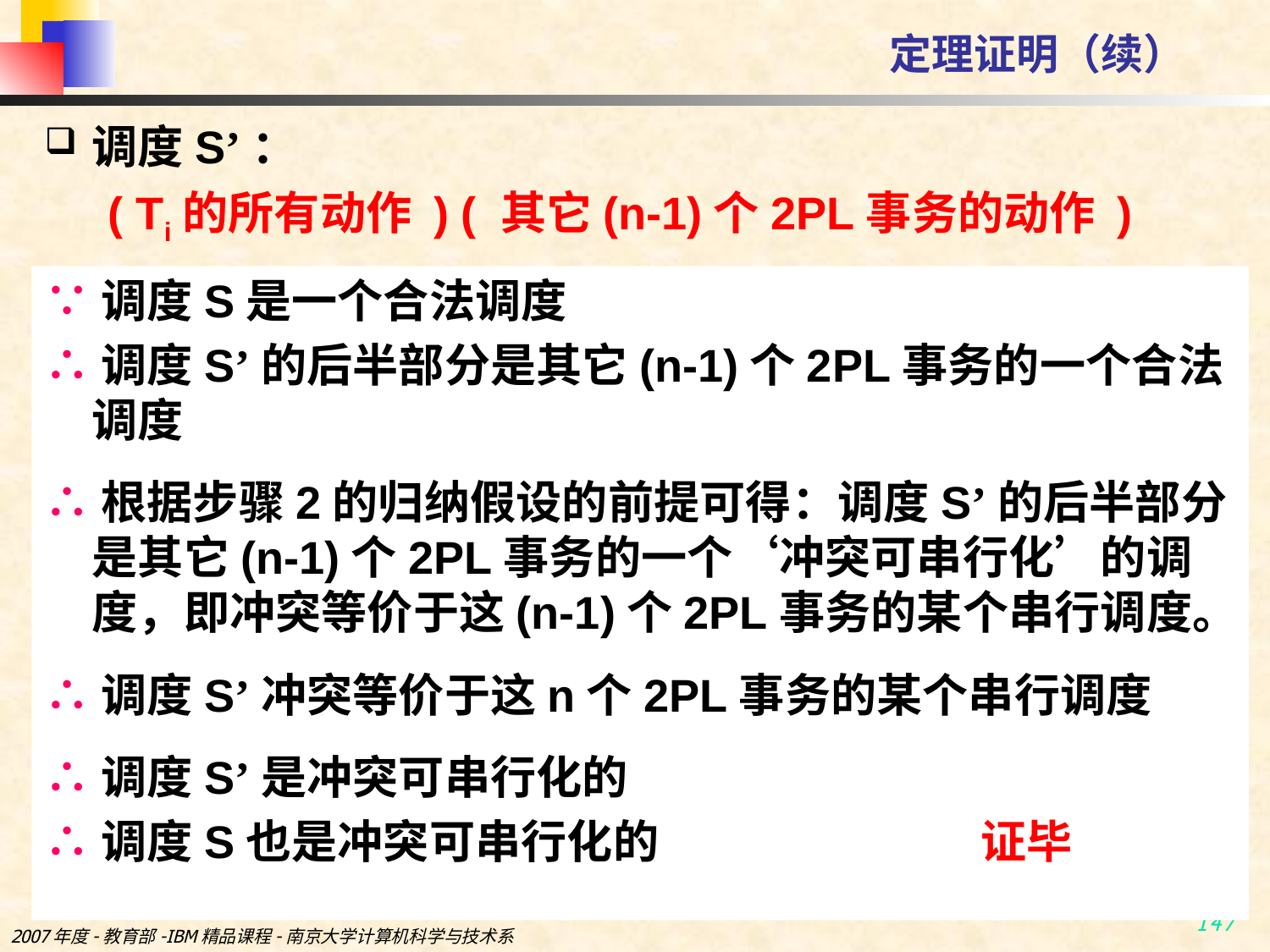

# 定理证明（续）
调度S’：
( Ti的所有动作 ) ( 其它(n-1)个2PL事务的动作 )
∵调度S是一个合法调度
∴调度S’的后半部分是其它(n-1)个2PL事务的一个合法调度
∴根据步骤2的归纳假设的前提可得：调度S’的后半部分是其它(n-1)个2PL事务的一个‘冲突可串行化’的调度，即冲突等价于这(n-1)个2PL事务的某个串行调度。
∴调度S’冲突等价于这n个2PL事务的某个串行调度
∴调度S’是冲突可串行化的
∴调度S也是冲突可串行化的			证毕
147